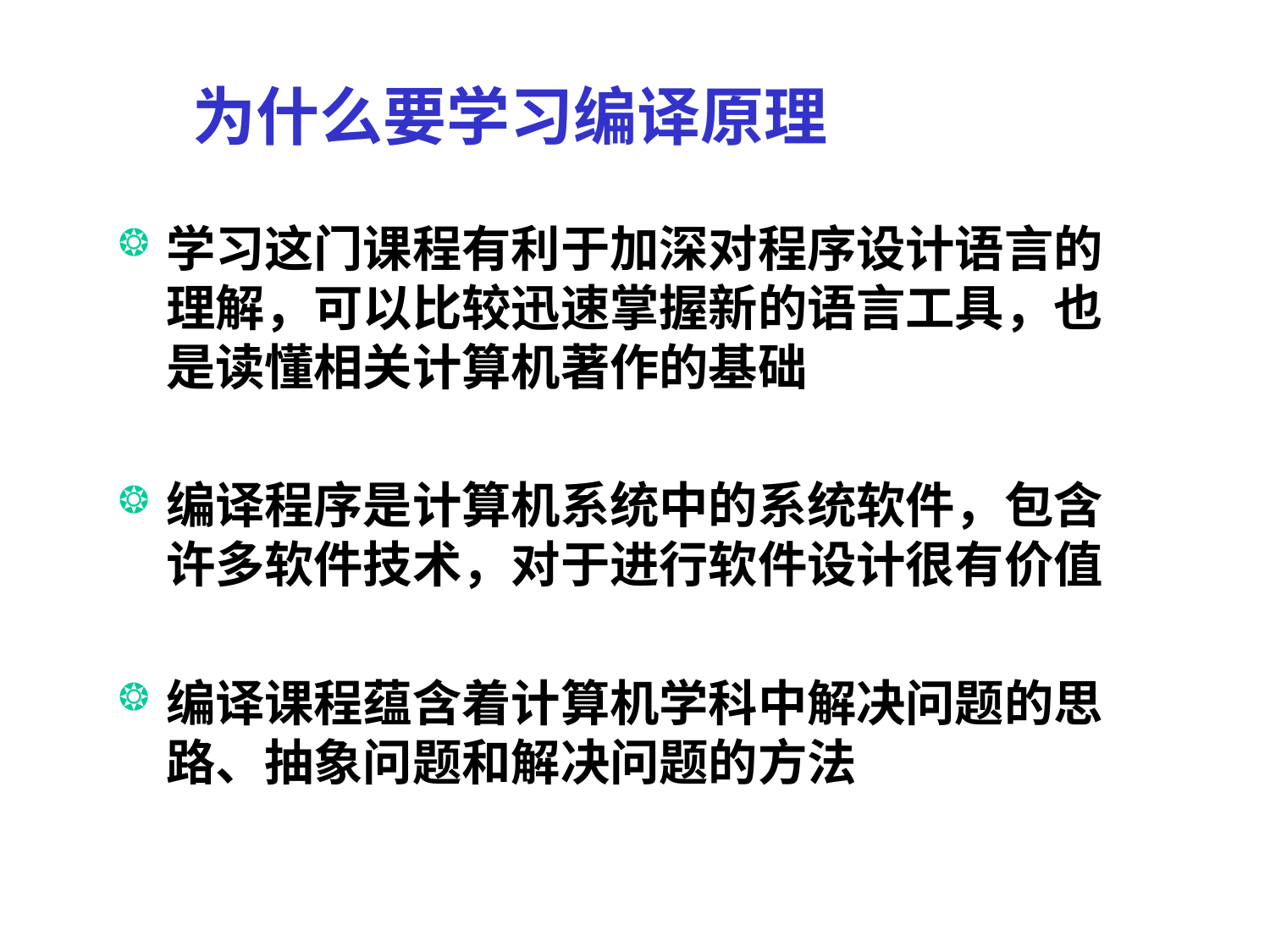

为什么要学习编译原理
学习这门课程有利于加深对程序设计语言的理解，可以比较迅速掌握新的语言工具，也是读懂相关计算机著作的基础

编译程序是计算机系统中的系统软件，包含许多软件技术，对于进行软件设计很有价值

编译课程蕴含着计算机学科中解决问题的思路、抽象问题和解决问题的方法